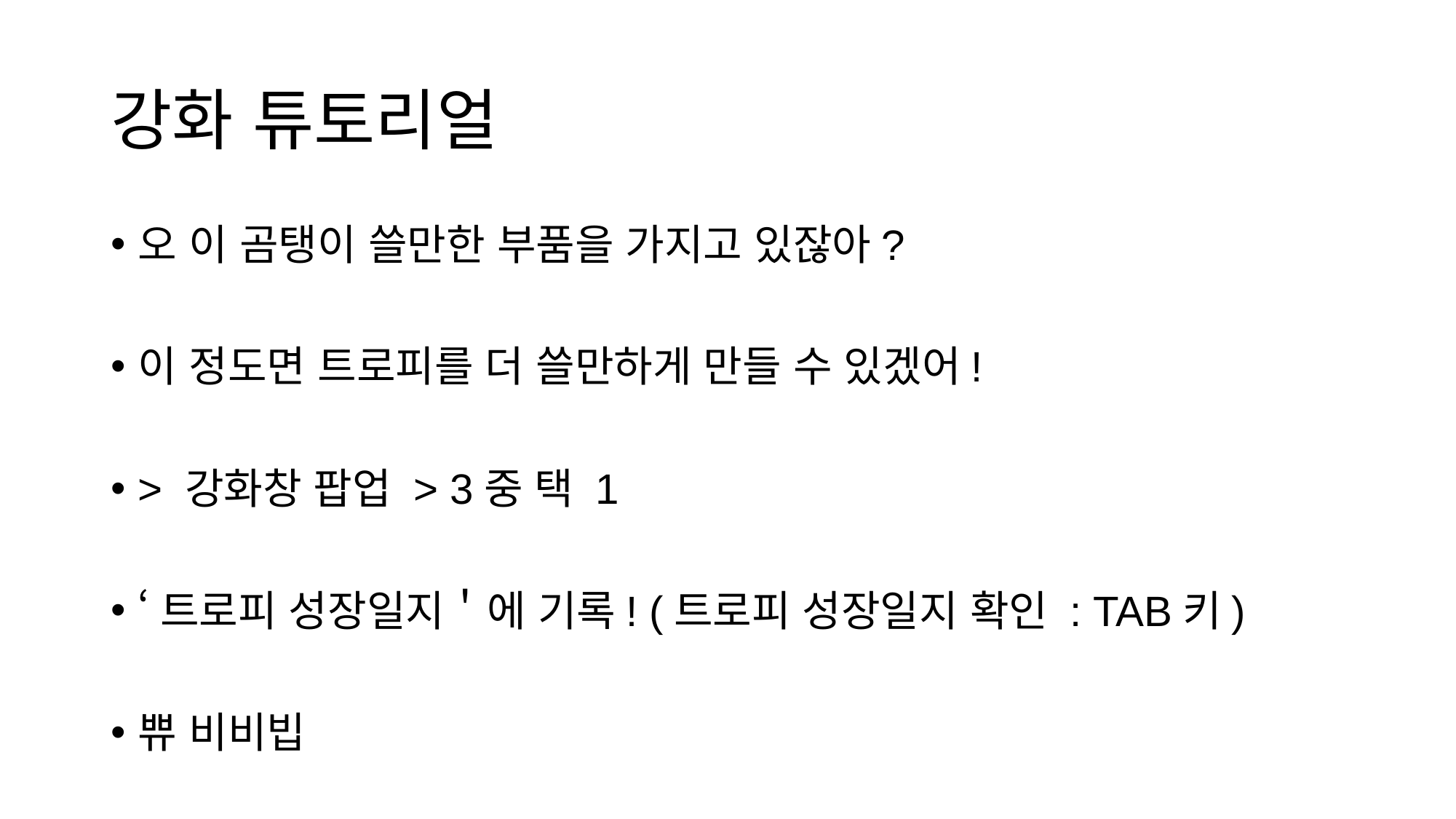

# 강화 튜토리얼
오 이 곰탱이 쓸만한 부품을 가지고 있잖아?

이 정도면 트로피를 더 쓸만하게 만들 수 있겠어!

> 강화창 팝업 > 3중 택 1

‘트로피 성장일지＇에 기록! (트로피 성장일지 확인 : TAB키)

쀼 비비빕